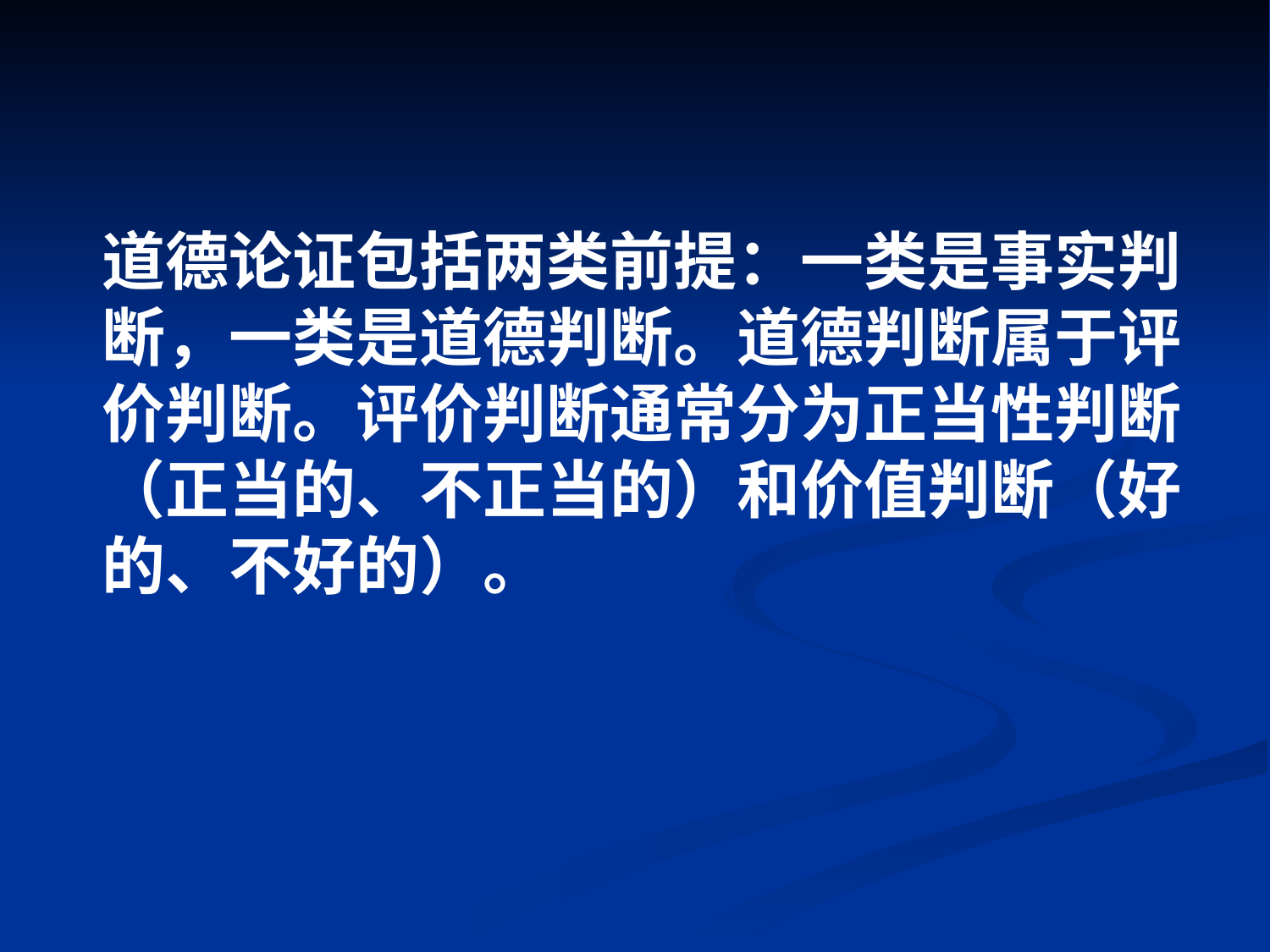

道德论证包括两类前提：一类是事实判断，一类是道德判断。道德判断属于评价判断。评价判断通常分为正当性判断（正当的、不正当的）和价值判断（好的、不好的）。